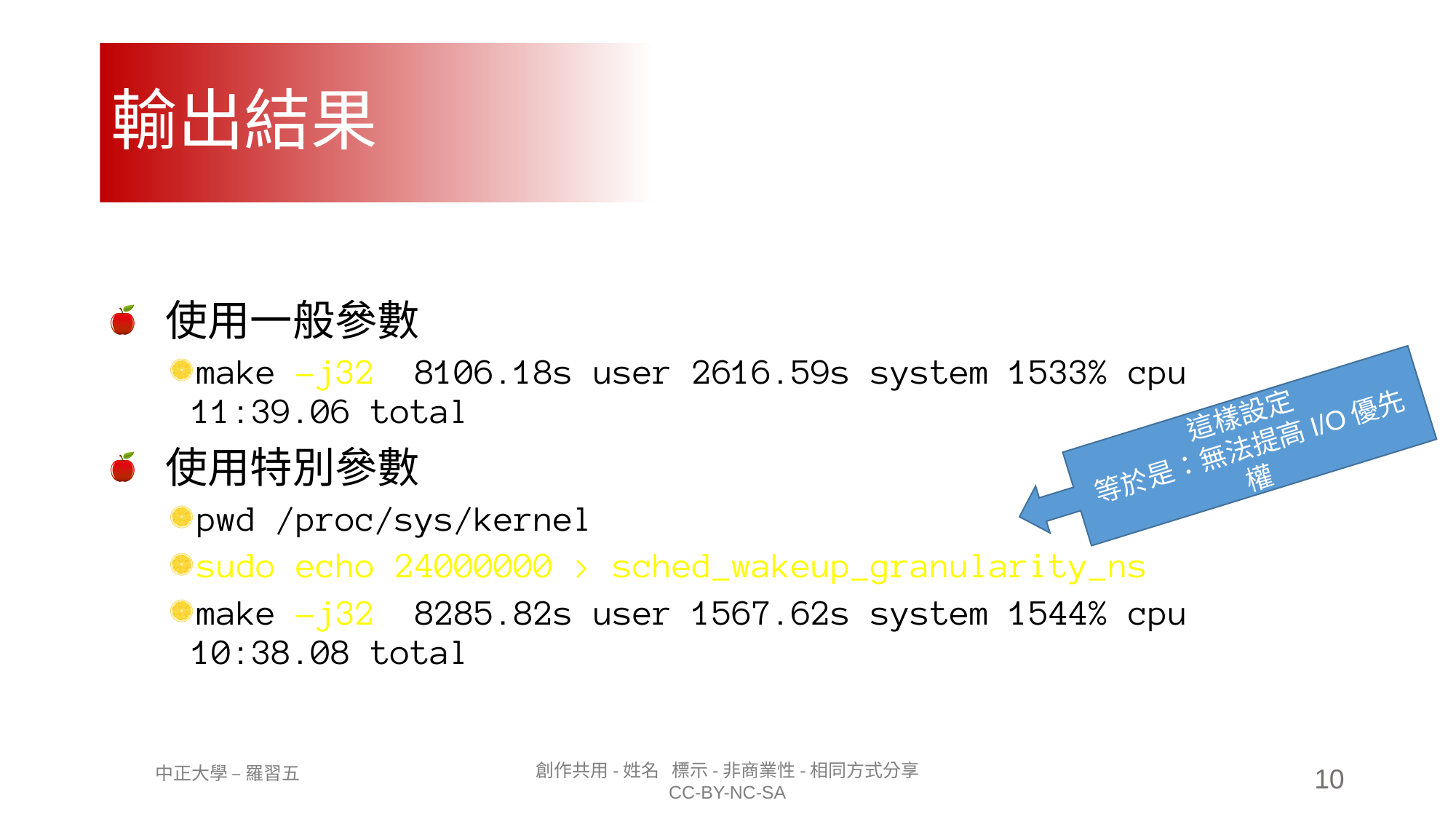

# 輸出結果
使用一般參數
make -j32  8106.18s user 2616.59s system 1533% cpu 11:39.06 total
使用特別參數
pwd /proc/sys/kernel
sudo echo 24000000 > sched_wakeup_granularity_ns
make -j32  8285.82s user 1567.62s system 1544% cpu 10:38.08 total
這樣設定
等於是：無法提高I/O優先權